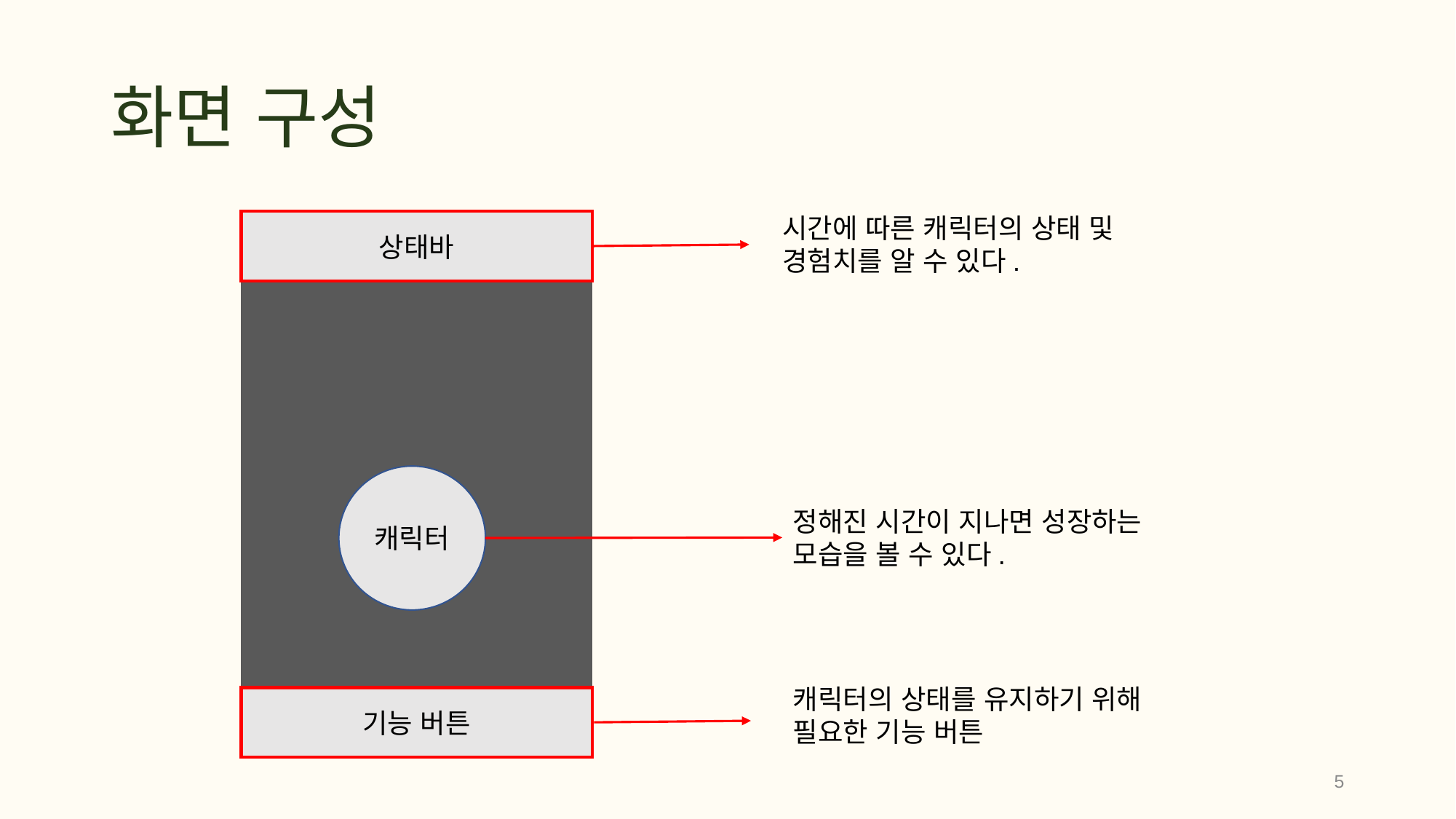

# 화면 구성
시간에 따른 캐릭터의 상태 및
경험치를 알 수 있다.
상태바

캐릭터
정해진 시간이 지나면 성장하는
모습을 볼 수 있다.
캐릭터의 상태를 유지하기 위해
필요한 기능 버튼
기능 버튼
5